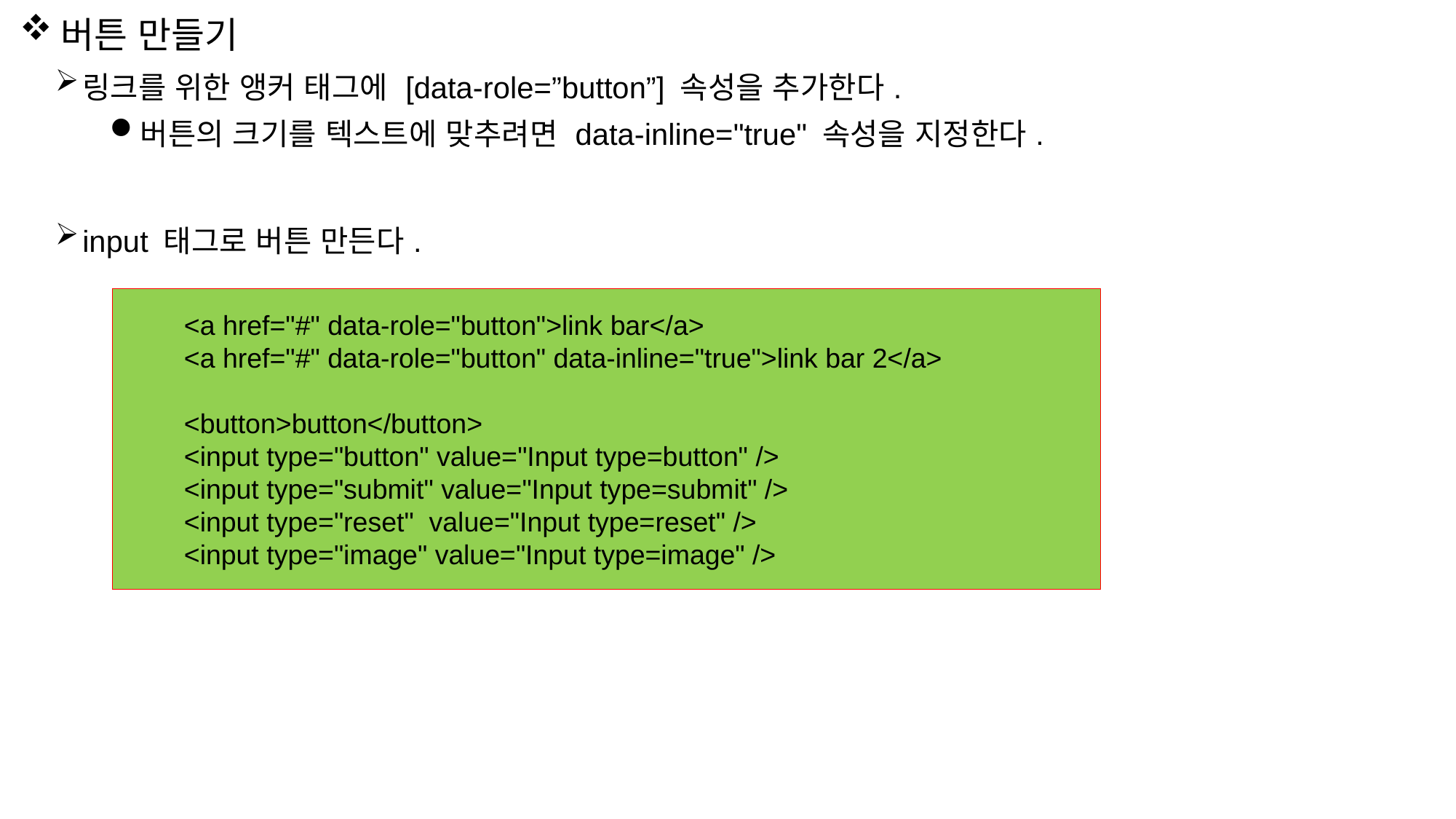

버튼 만들기
링크를 위한 앵커 태그에 [data-role=”button”] 속성을 추가한다.
버튼의 크기를 텍스트에 맞추려면 data-inline="true" 속성을 지정한다.

input 태그로 버튼 만든다.

        <a href="#" data-role="button">link bar</a>
        <a href="#" data-role="button" data-inline="true">link bar 2</a>

        <button>button</button>
        <input type="button" value="Input type=button" />
        <input type="submit" value="Input type=submit" />
        <input type="reset"  value="Input type=reset" />
        <input type="image" value="Input type=image" />